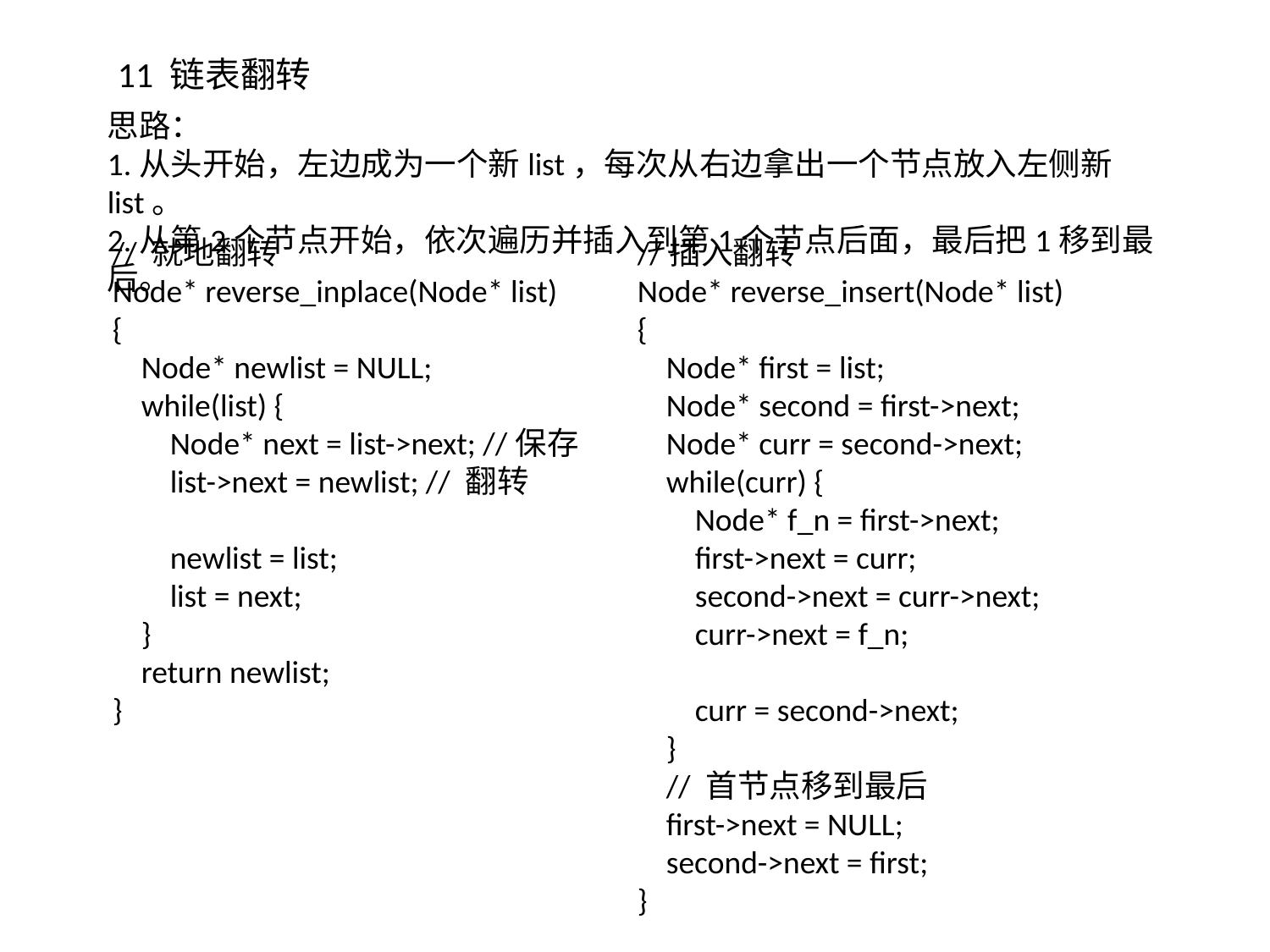

11 链表翻转
思路：
1.从头开始，左边成为一个新list，每次从右边拿出一个节点放入左侧新list。
2.从第2个节点开始，依次遍历并插入到第1个节点后面，最后把1移到最后。
// 就地翻转
Node* reverse_inplace(Node* list)
{
    Node* newlist = NULL;
    while(list) {
        Node* next = list->next; //保存
        list->next = newlist; // 翻转

        newlist = list;
        list = next;
    }
    return newlist;
}
//插入翻转
Node* reverse_insert(Node* list)
{
    Node* first = list;
    Node* second = first->next;
    Node* curr = second->next;
    while(curr) {
        Node* f_n = first->next;
        first->next = curr;
        second->next = curr->next;
        curr->next = f_n;

        curr = second->next;
    }
    // 首节点移到最后
    first->next = NULL;
    second->next = first;
}